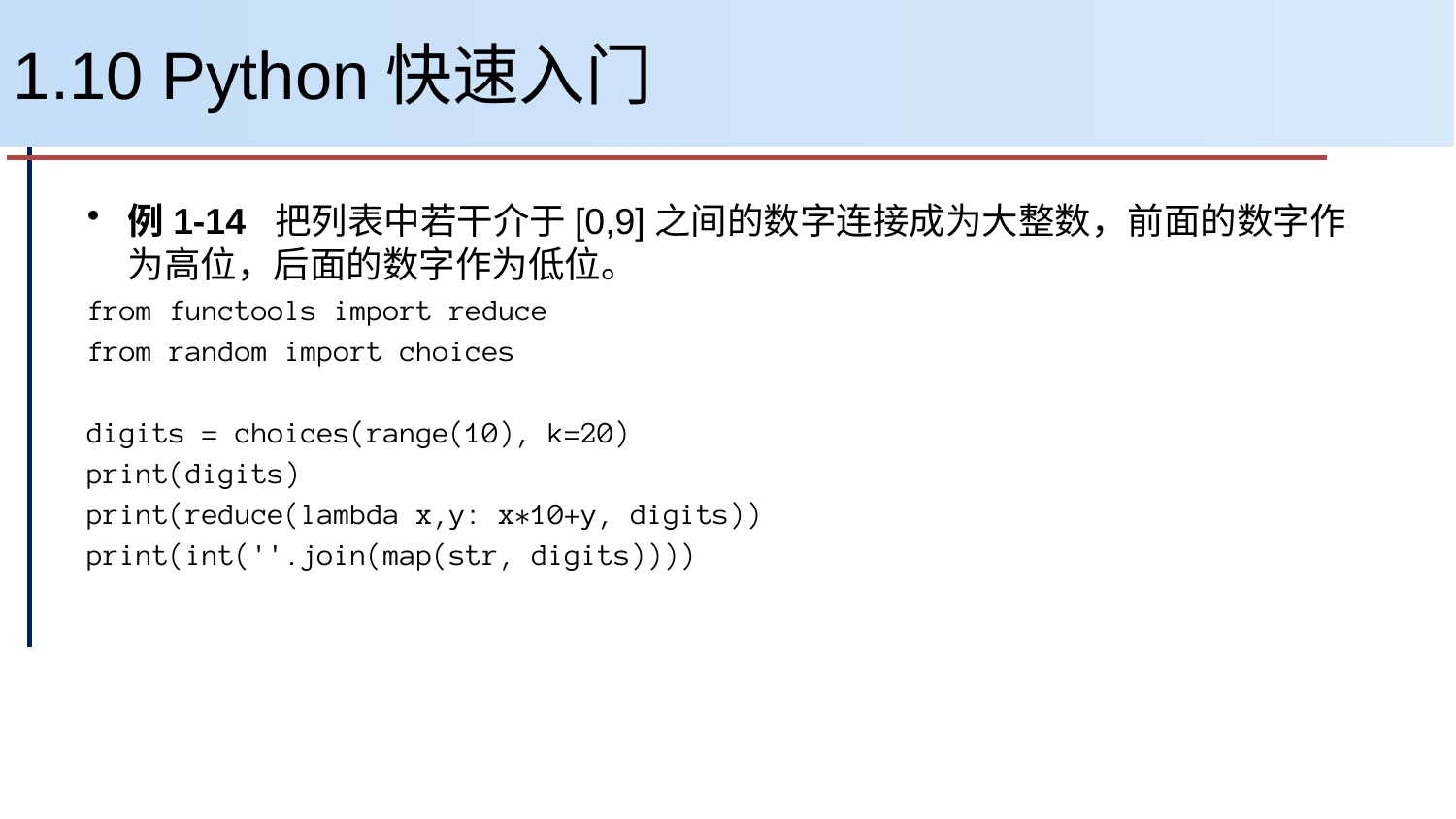

# 1.10 Python快速入门
例1-14  把列表中若干介于[0,9]之间的数字连接成为大整数，前面的数字作为高位，后面的数字作为低位。
from functools import reduce
from random import choices

digits = choices(range(10), k=20)
print(digits)
print(reduce(lambda x,y: x*10+y, digits))
print(int(''.join(map(str, digits))))